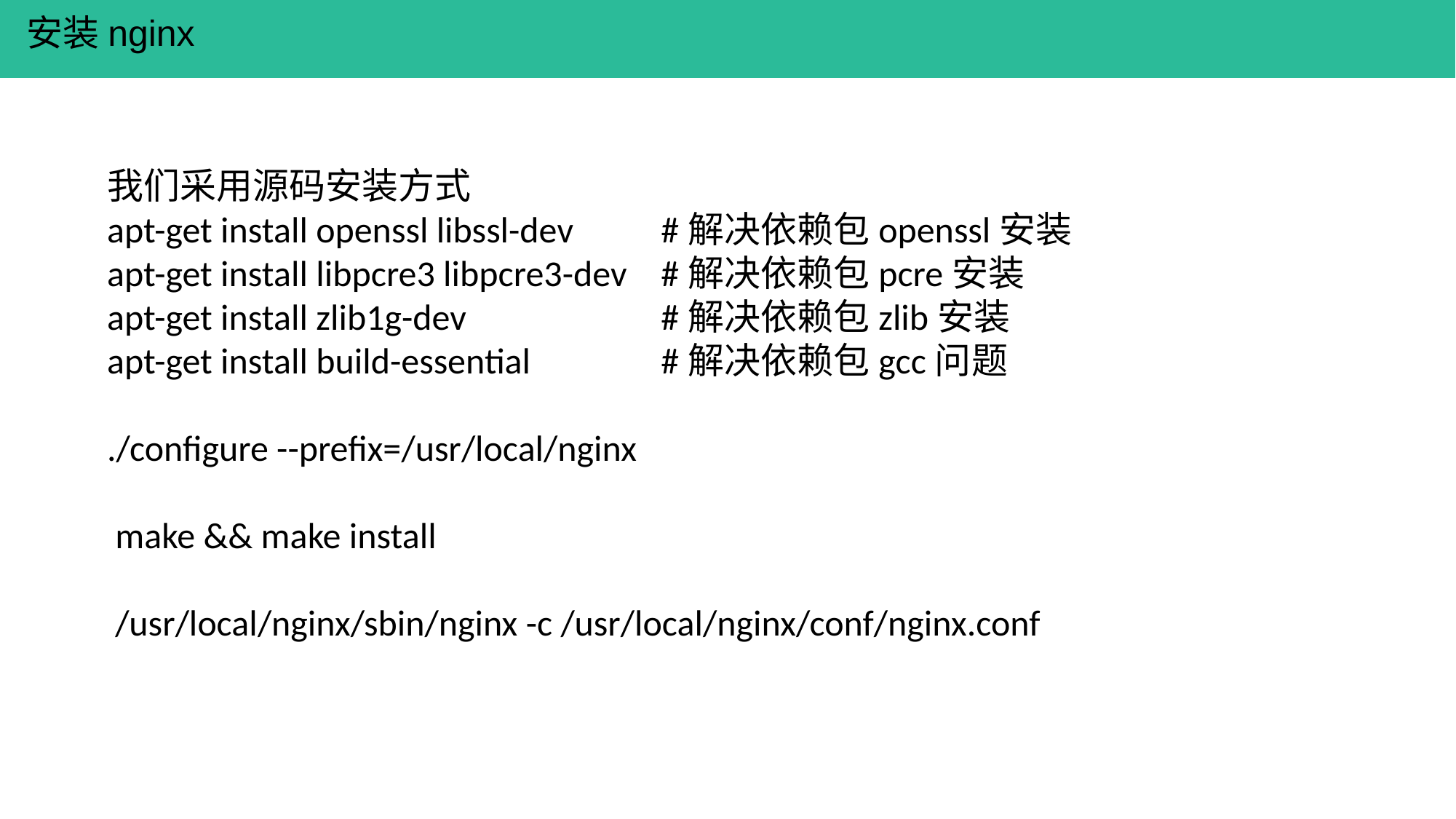

安装nginx
我们采用源码安装方式
apt-get install openssl libssl-dev	 #解决依赖包openssl安装
apt-get install libpcre3 libpcre3-dev	 #解决依赖包pcre安装
apt-get install zlib1g-dev		 #解决依赖包zlib安装
apt-get install build-essential		 #解决依赖包gcc问题

./configure --prefix=/usr/local/nginx

 make && make install

 /usr/local/nginx/sbin/nginx -c /usr/local/nginx/conf/nginx.conf